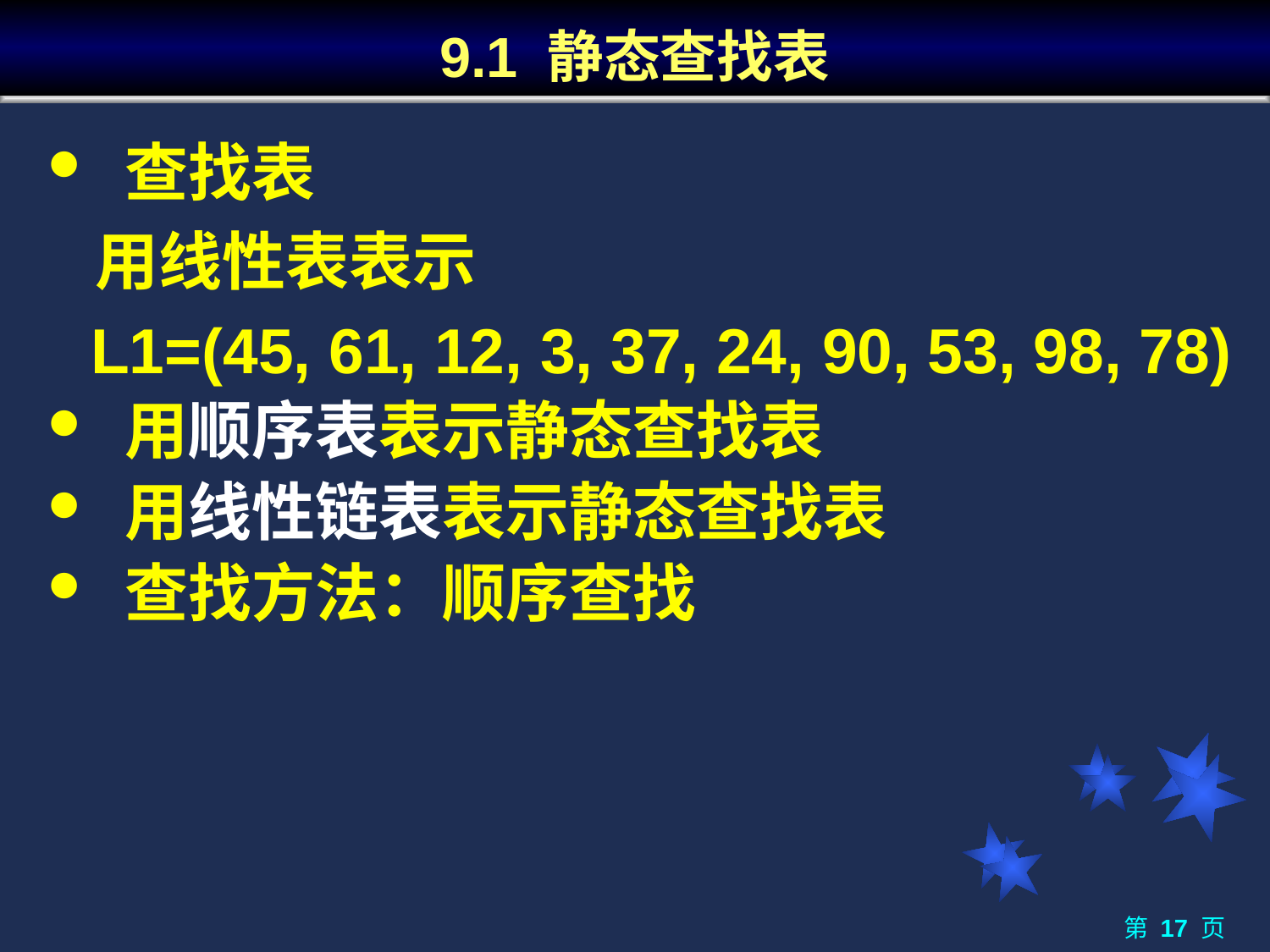

# 9.1 静态查找表
 查找表
	用线性表表示
L1=(45, 61, 12, 3, 37, 24, 90, 53, 98, 78)
 用顺序表表示静态查找表
 用线性链表表示静态查找表
 查找方法：顺序查找
第 17 页